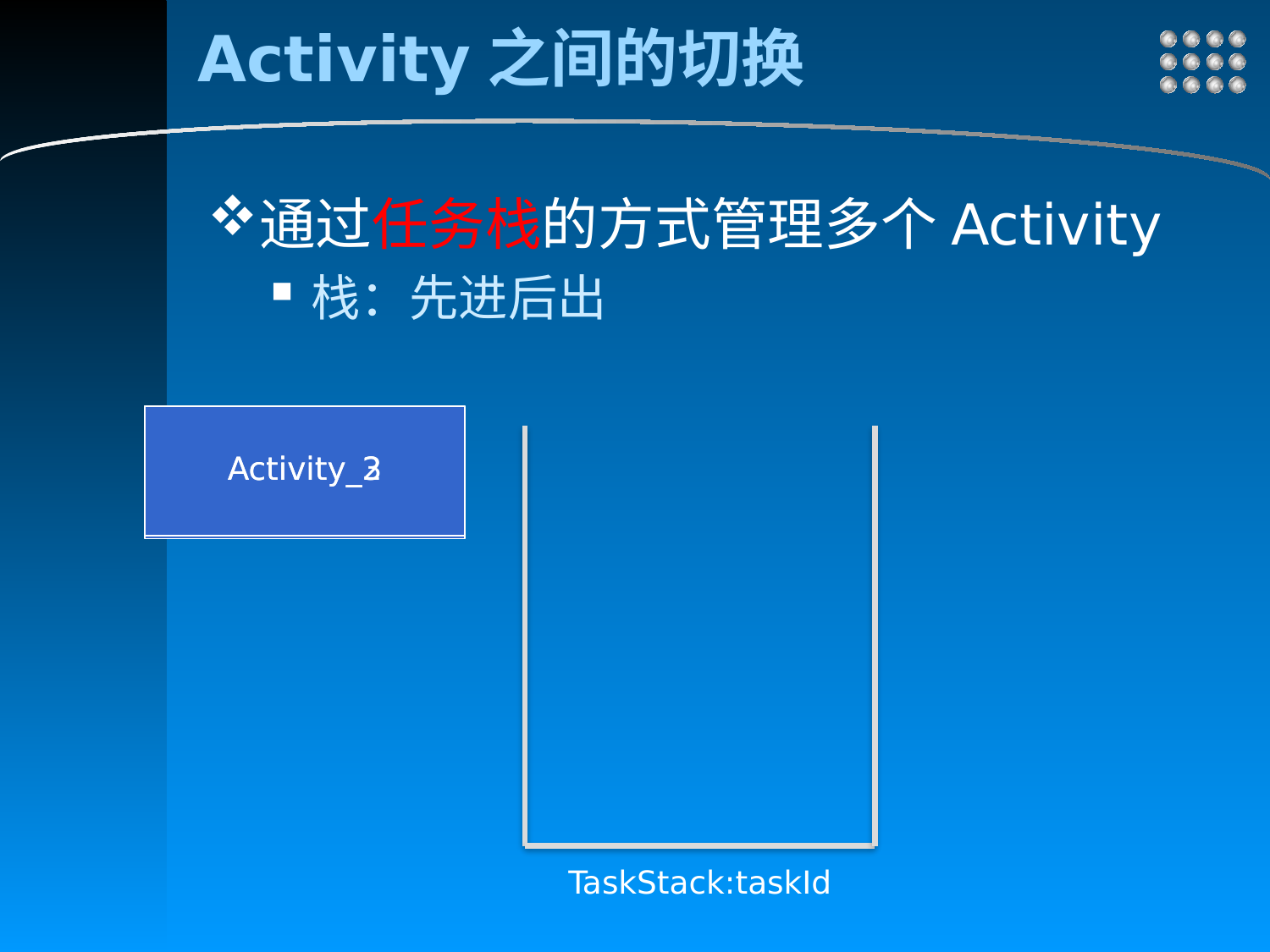

# Activity之间的切换
通过任务栈的方式管理多个Activity
栈：先进后出

Activity_3
Activity_2
Activity_1
TaskStack:taskId